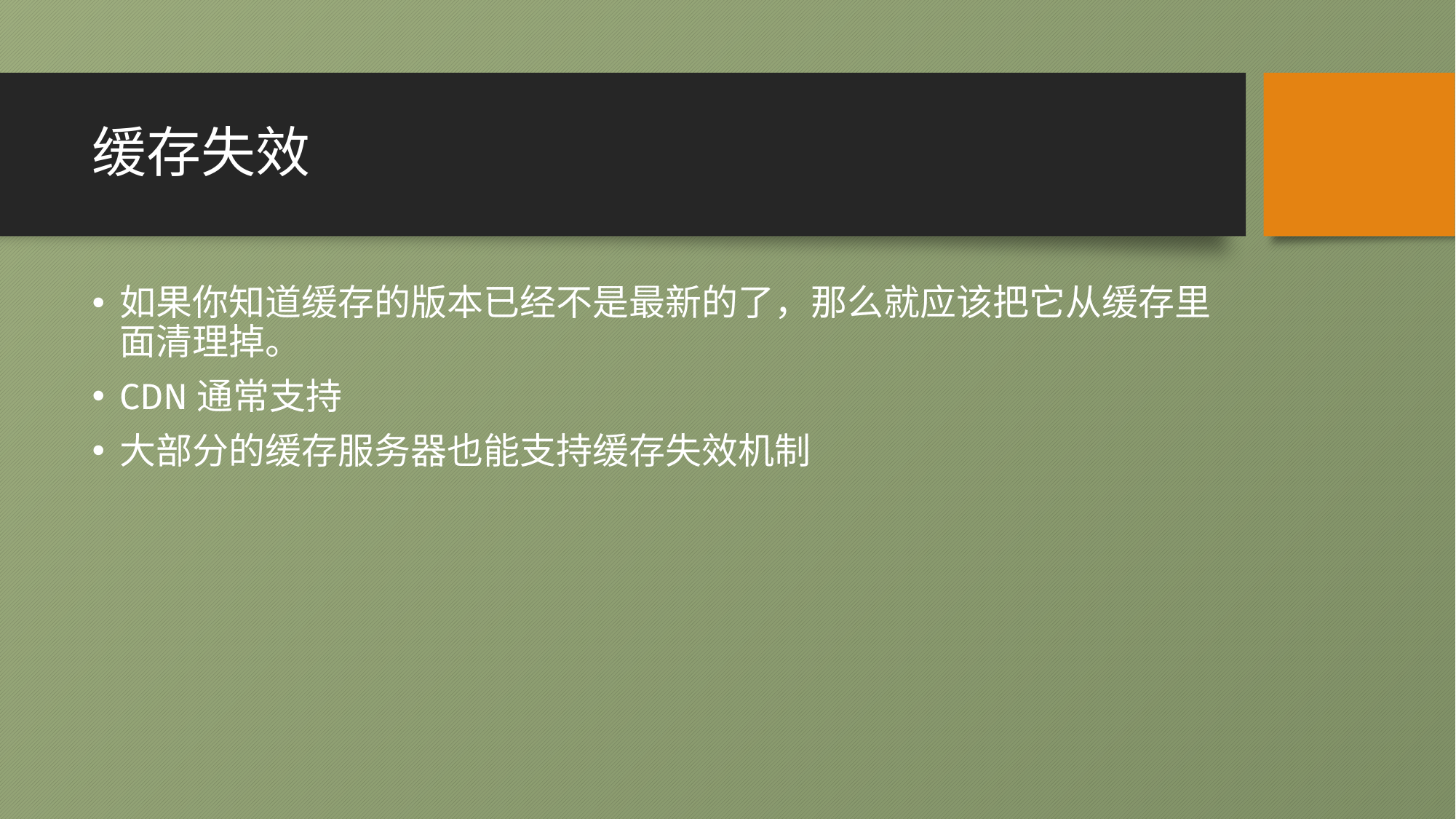

# 缓存失效
如果你知道缓存的版本已经不是最新的了，那么就应该把它从缓存里面清理掉。
CDN通常支持
大部分的缓存服务器也能支持缓存失效机制